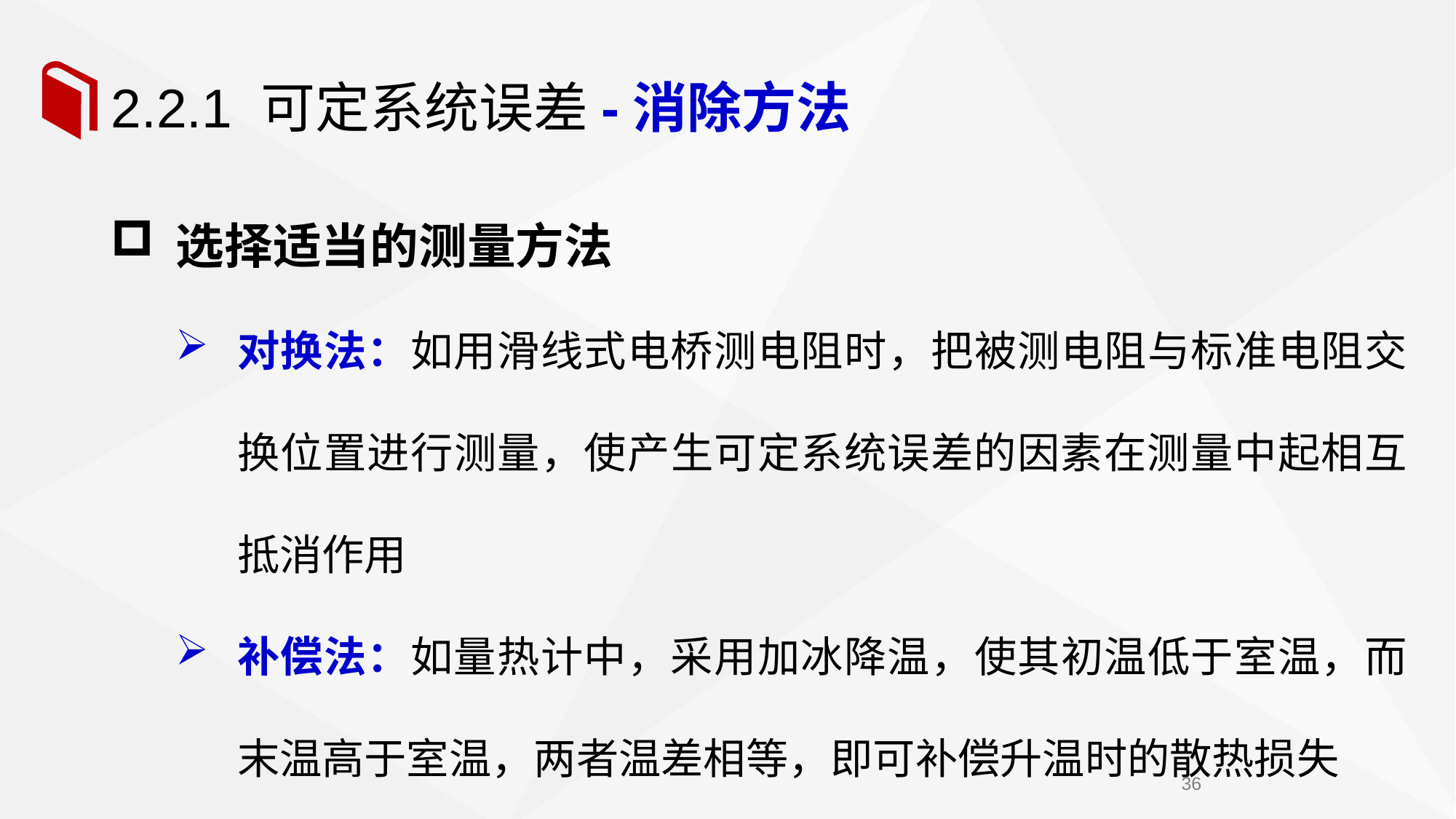

# 2.2.1 可定系统误差-消除方法
选择适当的测量方法
对换法：如用滑线式电桥测电阻时，把被测电阻与标准电阻交换位置进行测量，使产生可定系统误差的因素在测量中起相互抵消作用
补偿法：如量热计中，采用加冰降温，使其初温低于室温，而末温高于室温，两者温差相等，即可补偿升温时的散热损失
36